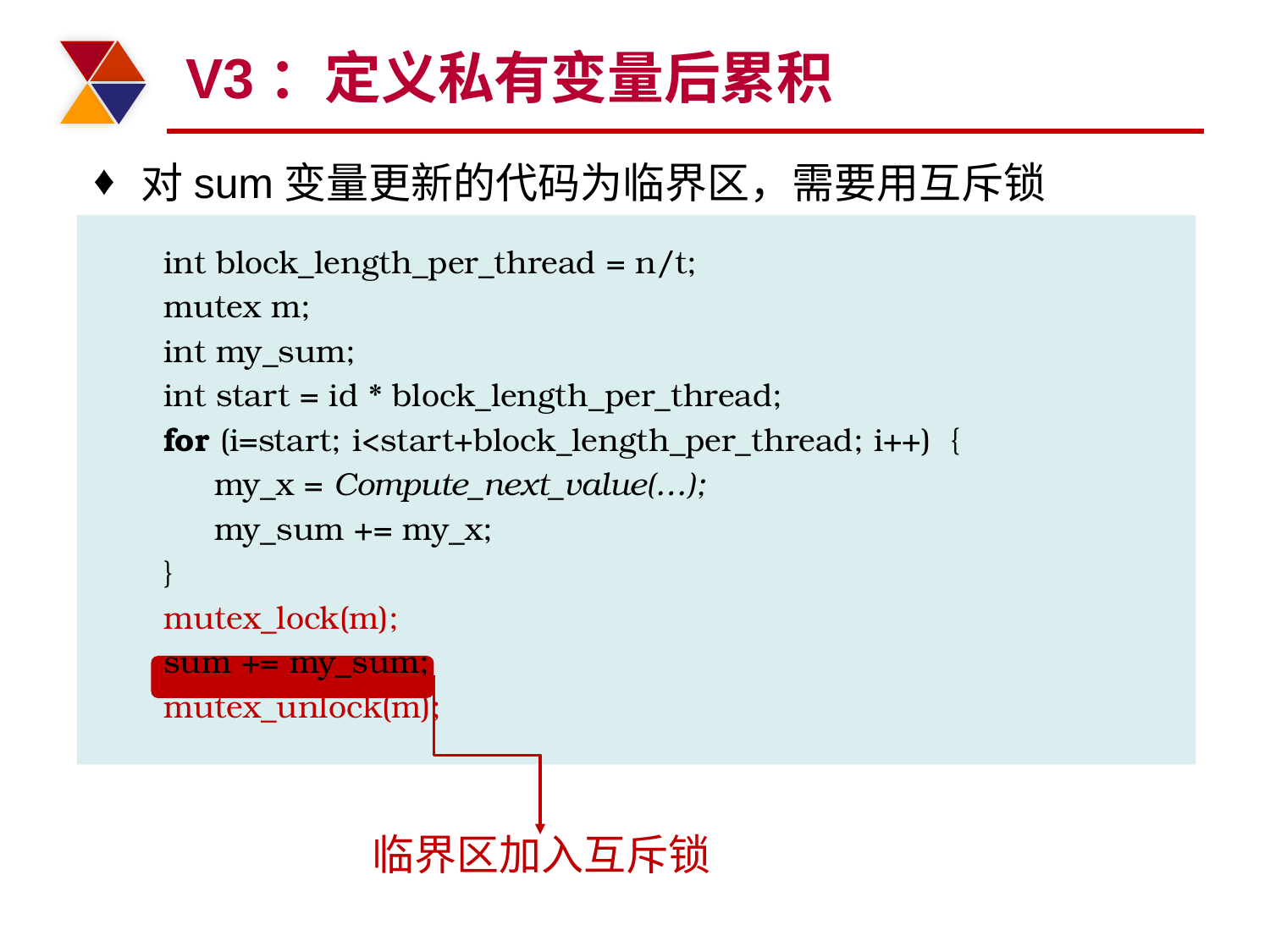

# V3：定义私有变量后累积
对sum变量更新的代码为临界区，需要用互斥锁

int block_length_per_thread = n/t;
mutex m;
int my_sum;
int start = id * block_length_per_thread;
for (i=start; i<start+block_length_per_thread; i++)  {
     my_x = Compute_next_value(…);
     my_sum += my_x;
}
mutex_lock(m);
sum += my_sum;
mutex_unlock(m);

临界区加入互斥锁